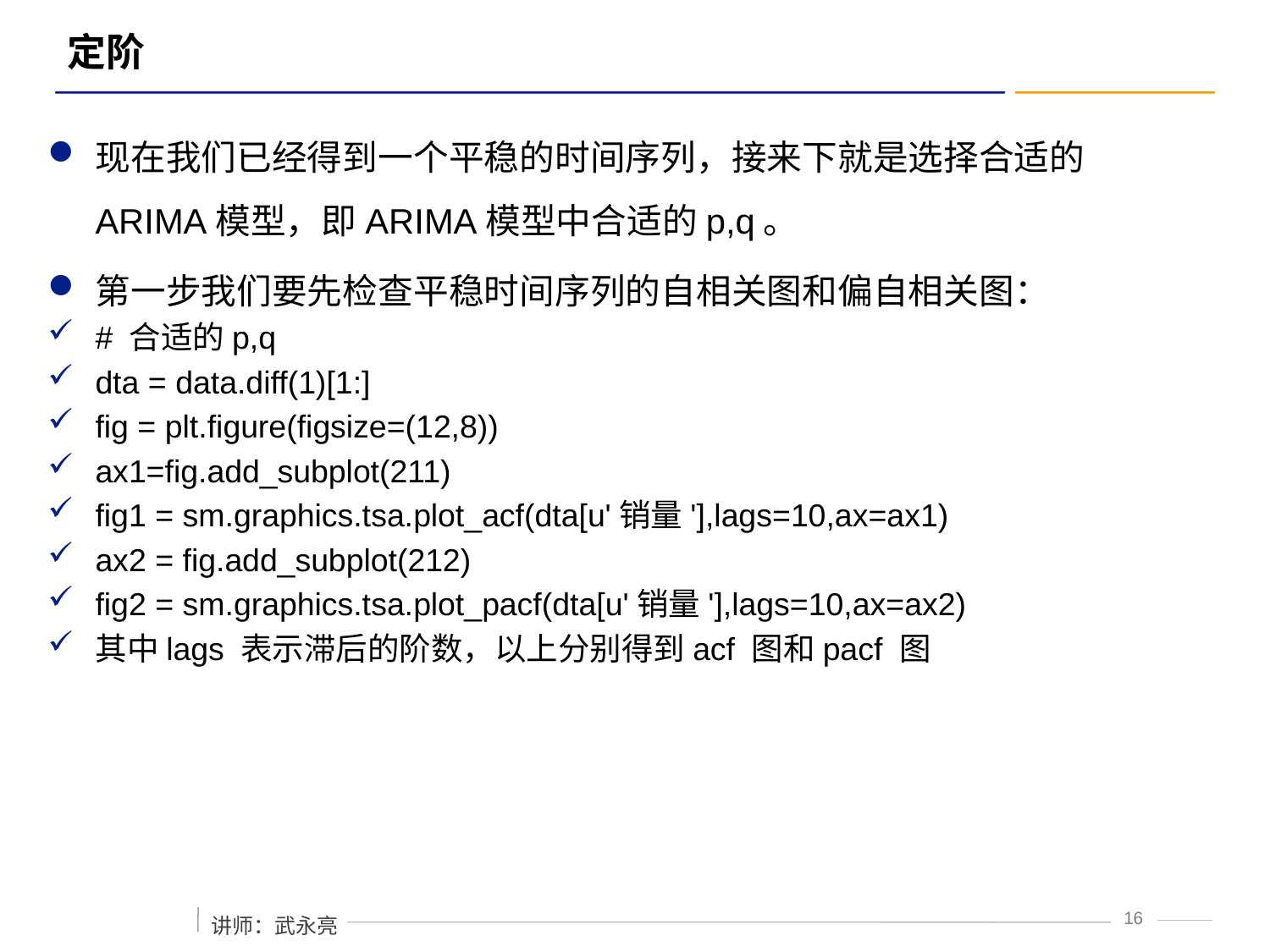

# 定阶
现在我们已经得到一个平稳的时间序列，接来下就是选择合适的ARIMA模型，即ARIMA模型中合适的p,q。
第一步我们要先检查平稳时间序列的自相关图和偏自相关图：
# 合适的p,q
dta = data.diff(1)[1:]
fig = plt.figure(figsize=(12,8))
ax1=fig.add_subplot(211)
fig1 = sm.graphics.tsa.plot_acf(dta[u'销量'],lags=10,ax=ax1)
ax2 = fig.add_subplot(212)
fig2 = sm.graphics.tsa.plot_pacf(dta[u'销量'],lags=10,ax=ax2)
其中lags 表示滞后的阶数，以上分别得到acf 图和pacf 图